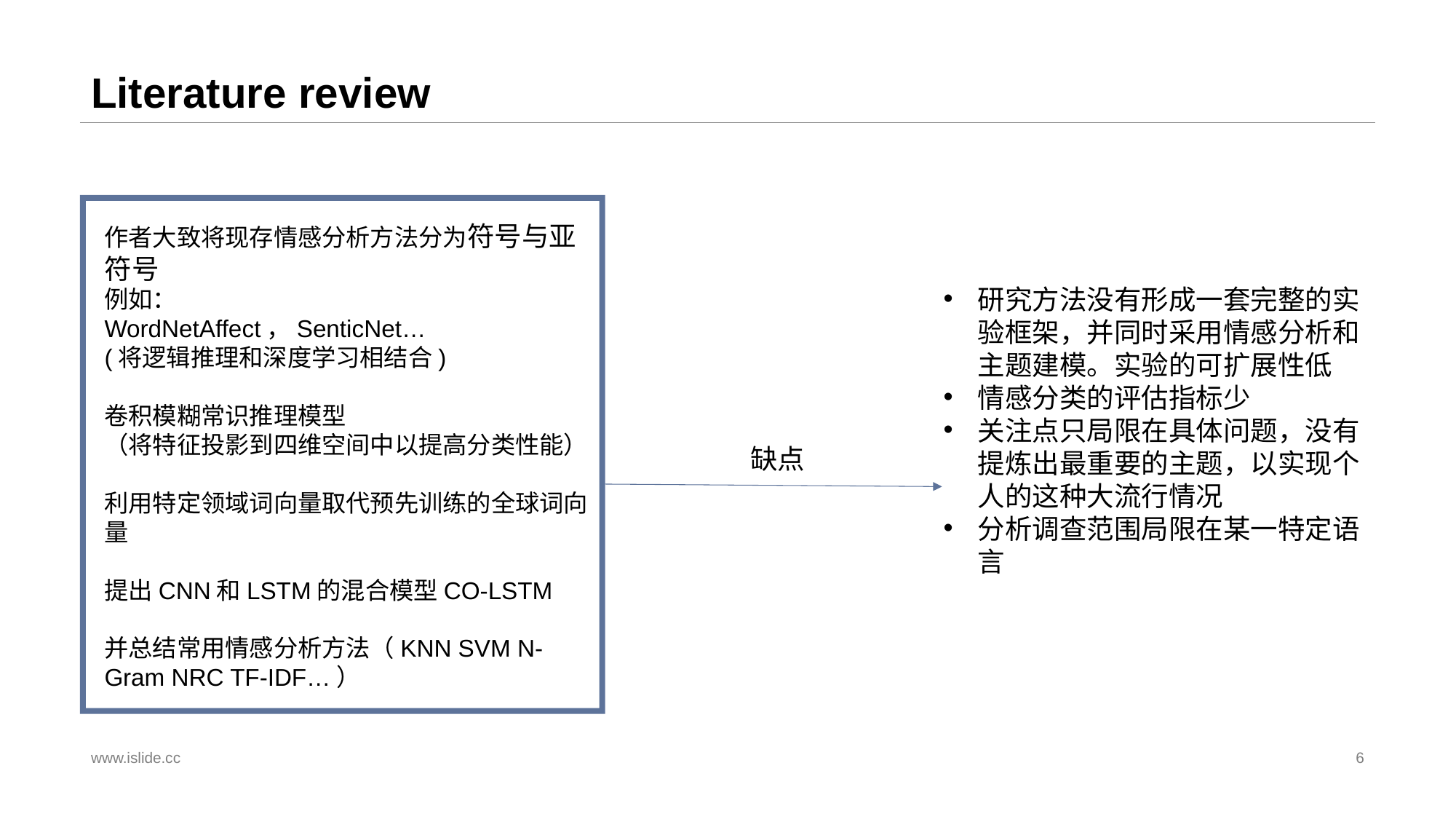

# Literature review

作者大致将现存情感分析方法分为符号与亚符号
例如：
WordNetAffect，SenticNet…
(将逻辑推理和深度学习相结合)

卷积模糊常识推理模型
（将特征投影到四维空间中以提高分类性能）

利用特定领域词向量取代预先训练的全球词向量

提出CNN和LSTM的混合模型CO-LSTM

并总结常用情感分析方法（KNN SVM N-Gram NRC TF-IDF…）

研究方法没有形成一套完整的实验框架，并同时采用情感分析和主题建模。实验的可扩展性低
情感分类的评估指标少
关注点只局限在具体问题，没有提炼出最重要的主题，以实现个人的这种大流行情况
分析调查范围局限在某一特定语言
缺点
www.islide.cc
6